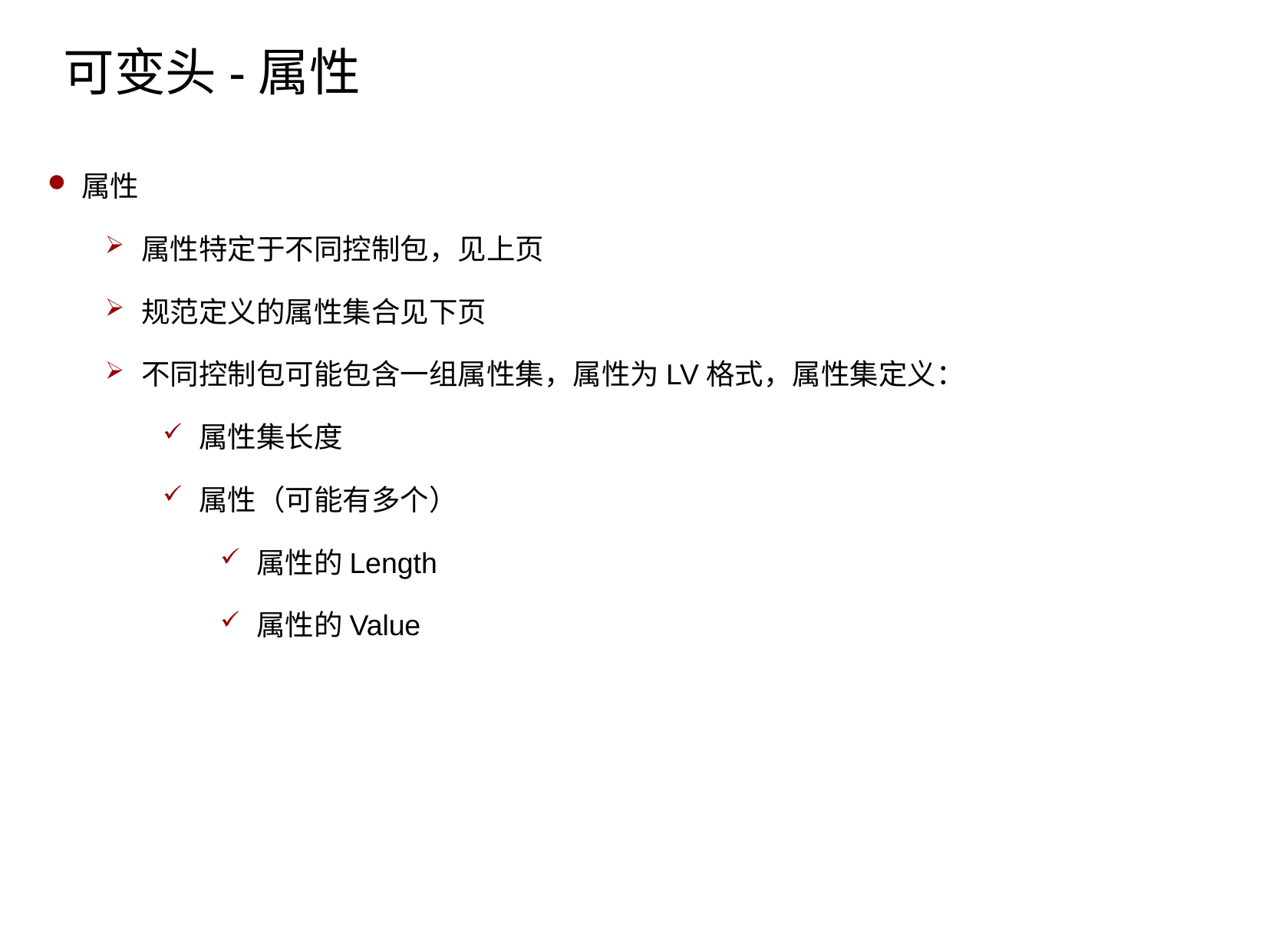

可变头-属性
属性
属性特定于不同控制包，见上页
规范定义的属性集合见下页
不同控制包可能包含一组属性集，属性为LV格式，属性集定义：
属性集长度
属性（可能有多个）
属性的Length
属性的Value